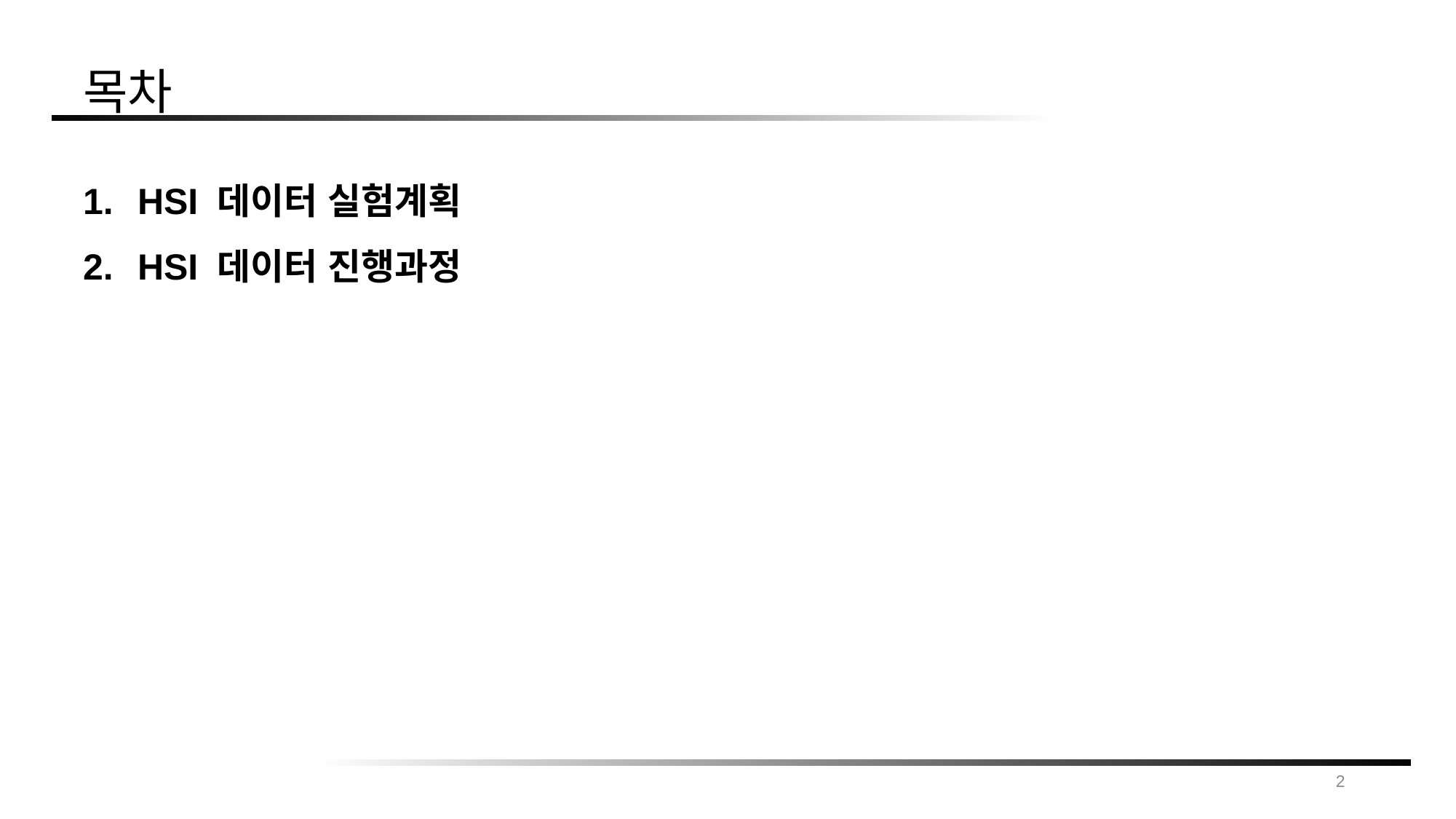

목차
HSI 데이터 실험계획
HSI 데이터 진행과정
2